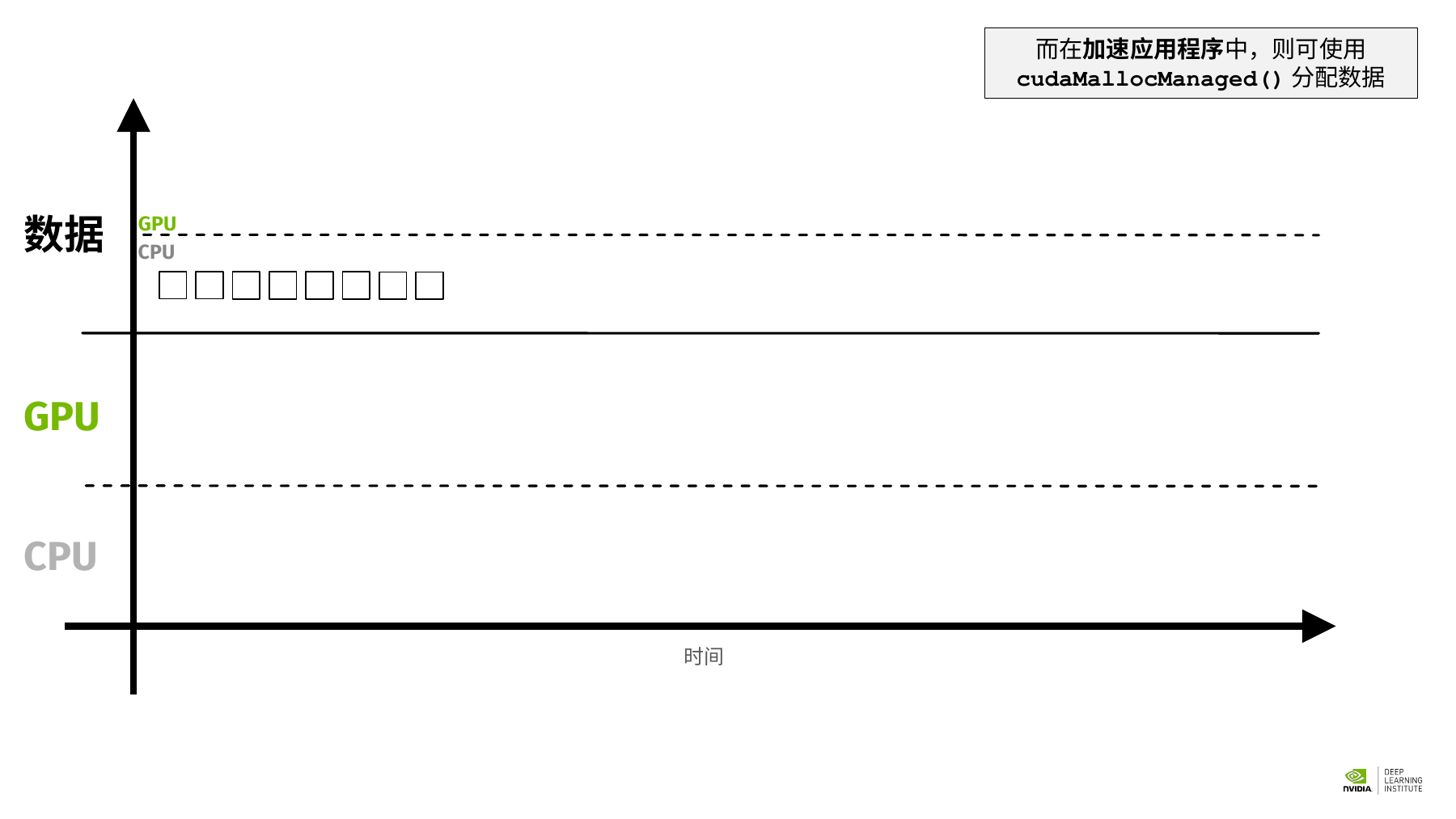

而在加速应用程序中，则可使用 cudaMallocManaged()分配数据
时间
GPU
数据
CPU

GPU
CPU
时间